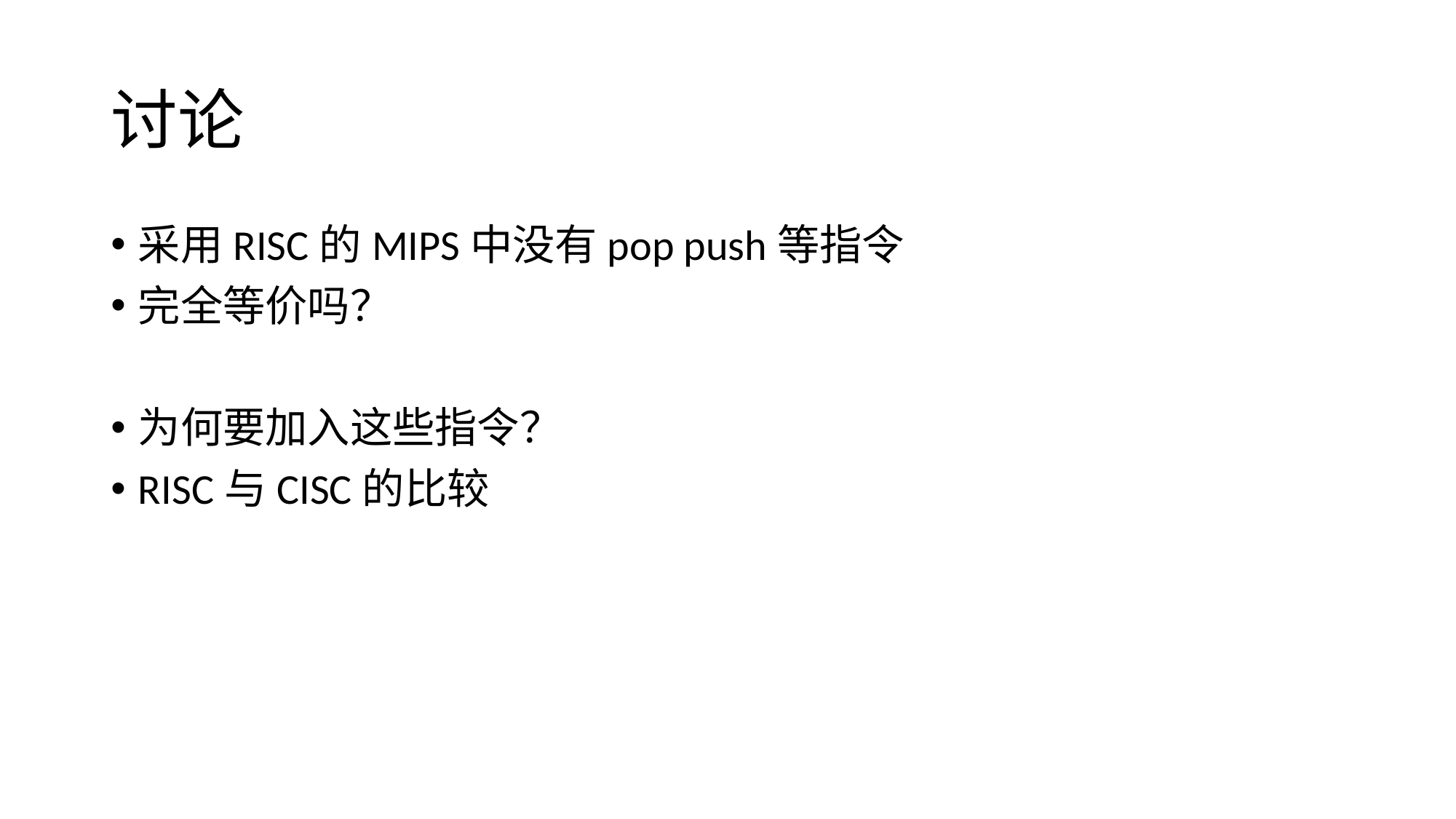

# 讨论
采用RISC的MIPS中没有pop push等指令
完全等价吗？

为何要加入这些指令？
RISC与CISC的比较